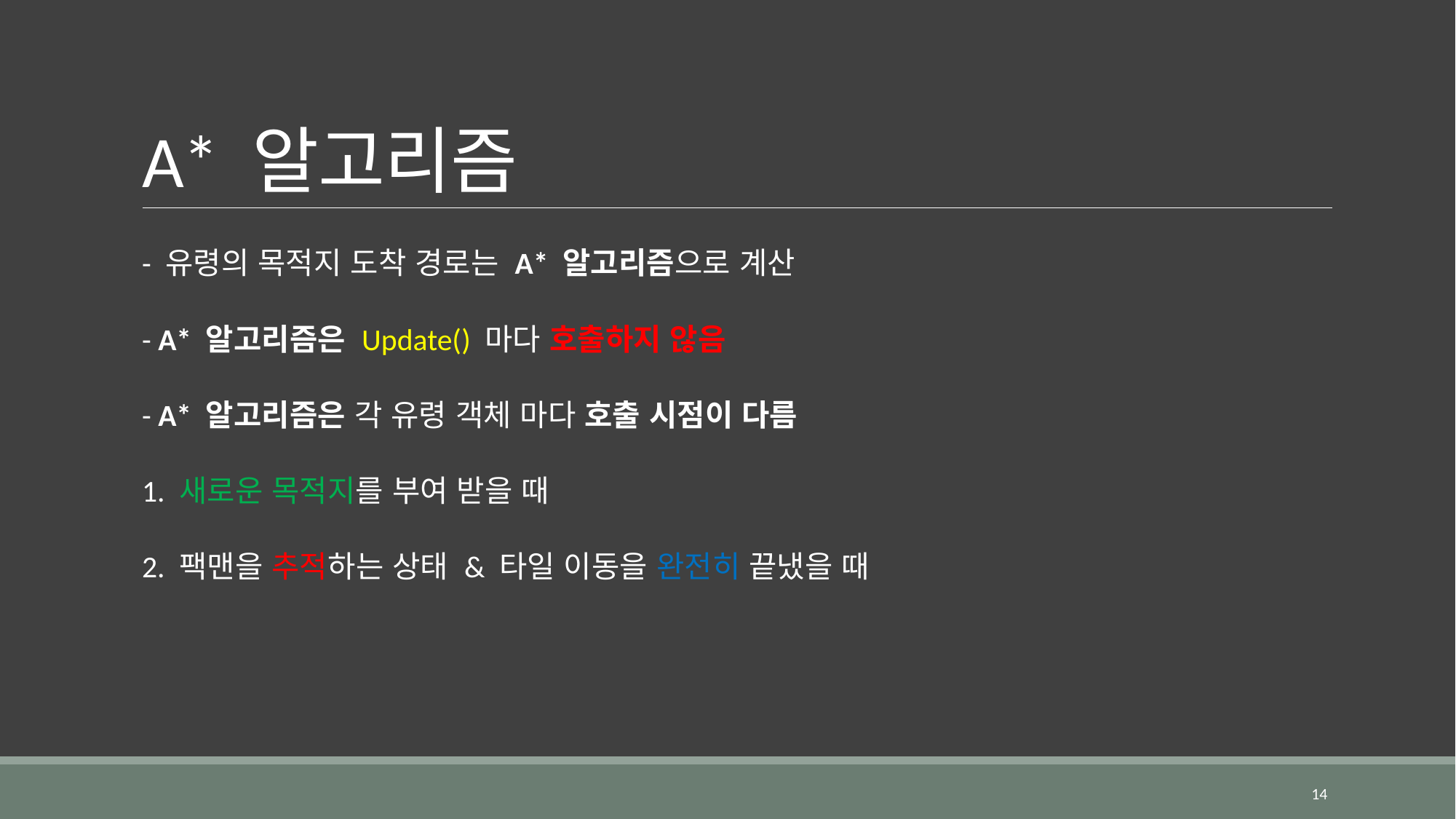

# A* 알고리즘
- 유령의 목적지 도착 경로는 A* 알고리즘으로 계산
- A* 알고리즘은 Update() 마다 호출하지 않음
- A* 알고리즘은 각 유령 객체 마다 호출 시점이 다름
1. 새로운 목적지를 부여 받을 때
2. 팩맨을 추적하는 상태 & 타일 이동을 완전히 끝냈을 때

14